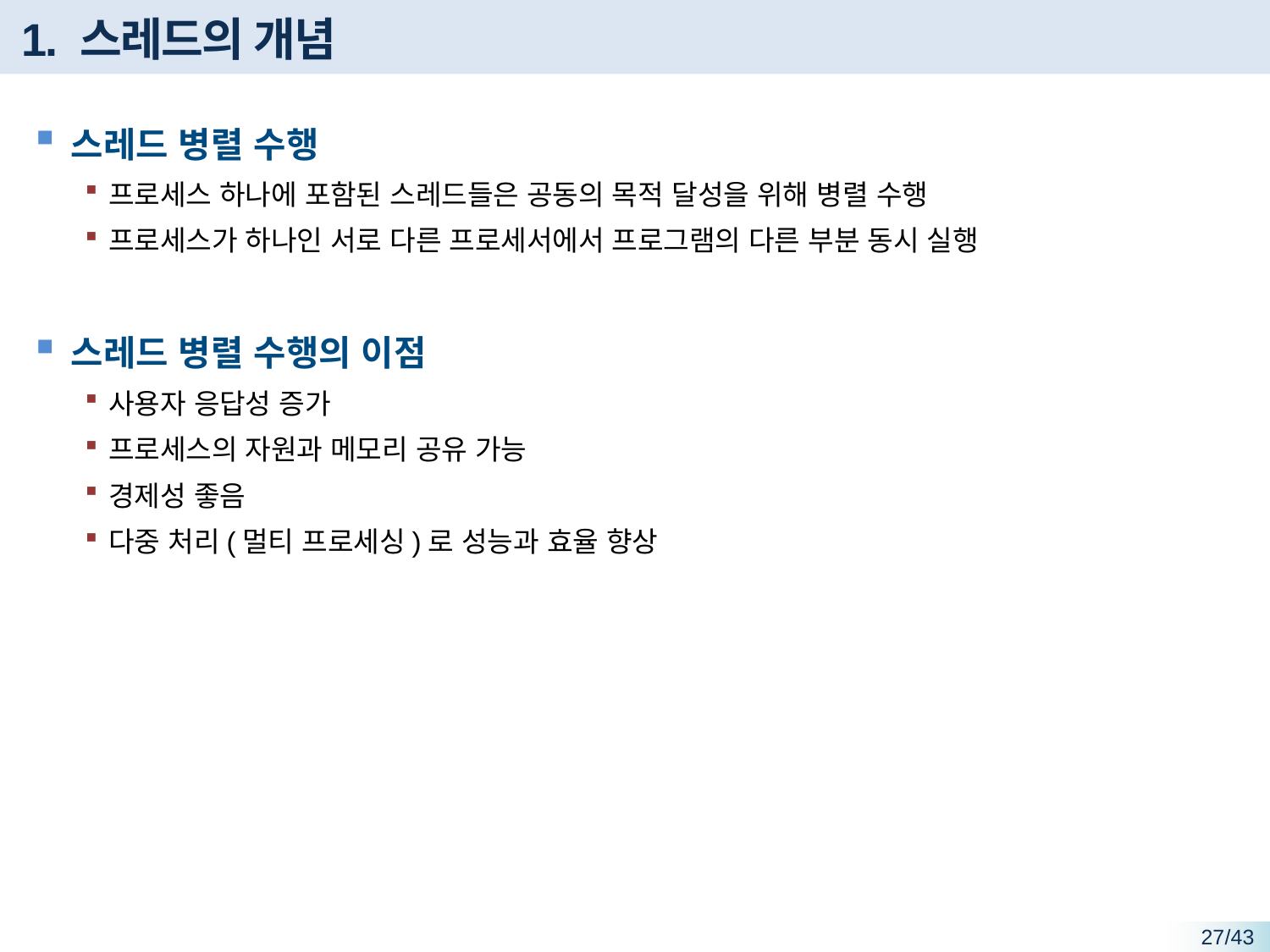

# 1. 스레드의 개념
스레드 병렬 수행
프로세스 하나에 포함된 스레드들은 공동의 목적 달성을 위해 병렬 수행
프로세스가 하나인 서로 다른 프로세서에서 프로그램의 다른 부분 동시 실행

스레드 병렬 수행의 이점
사용자 응답성 증가
프로세스의 자원과 메모리 공유 가능
경제성 좋음
다중 처리(멀티 프로세싱)로 성능과 효율 향상